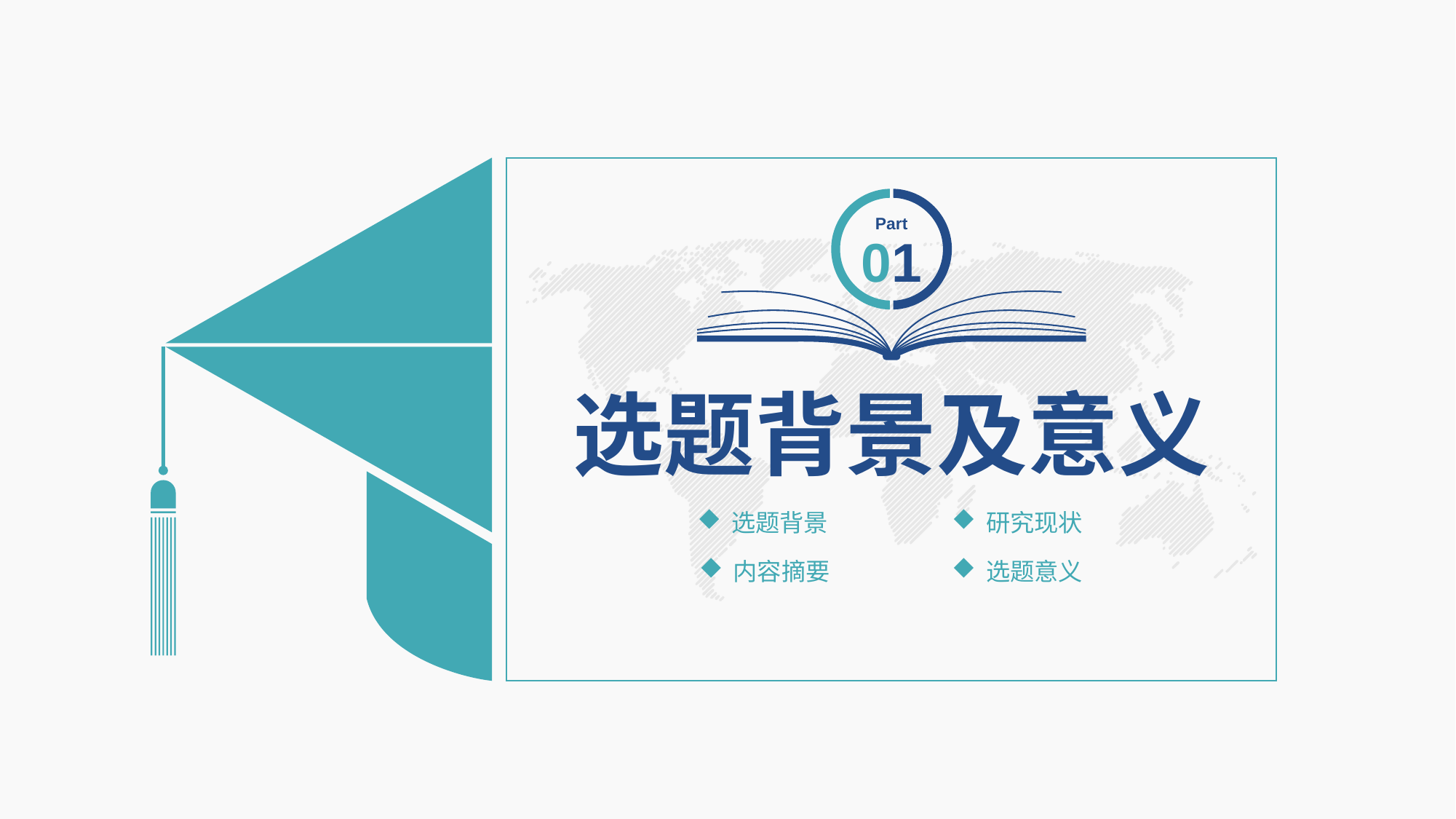

Part
01

选题背景及意义
研究现状
选题背景
选题意义
内容摘要